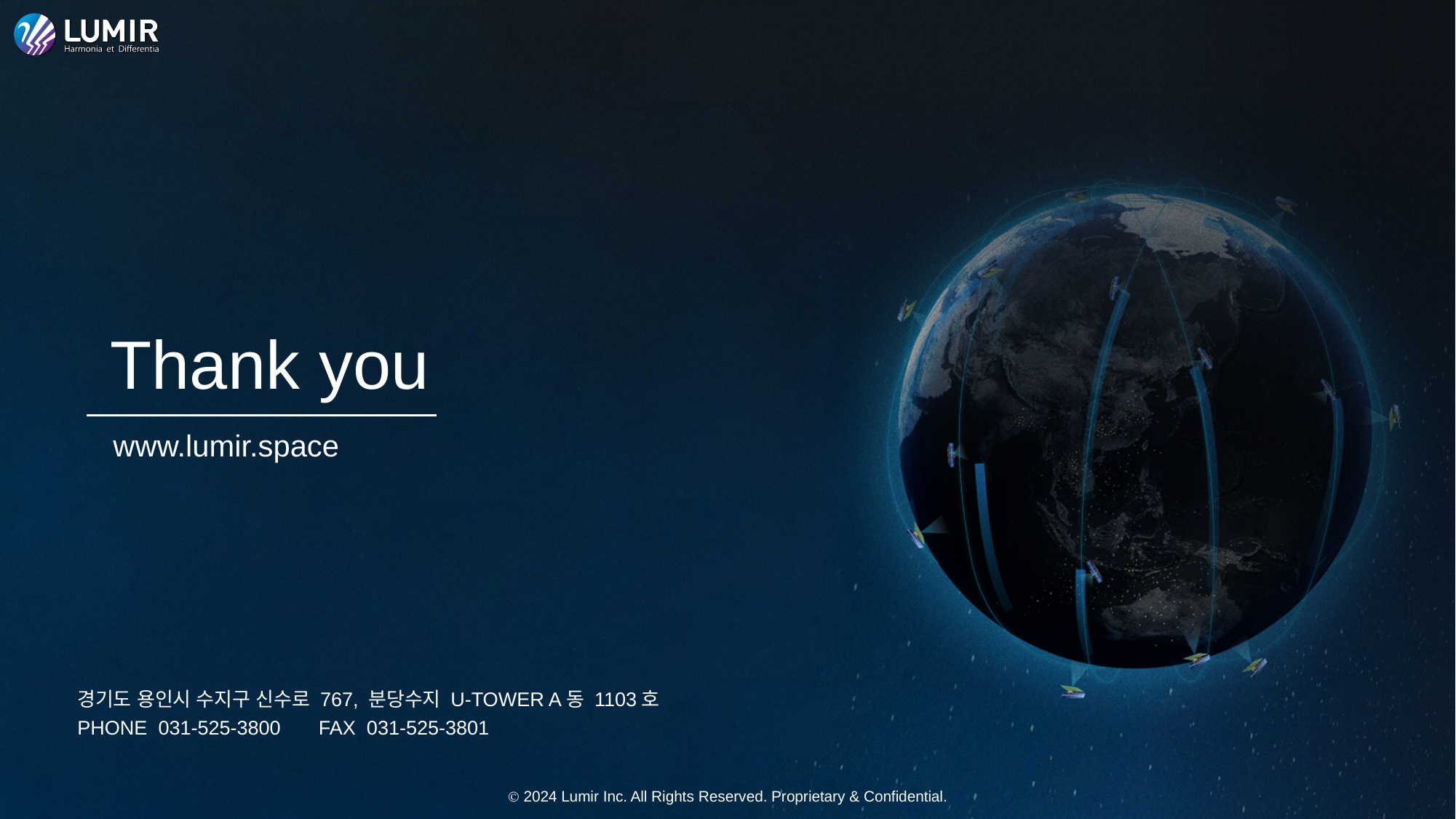

경기도 용인시 수지구 신수로 767, 분당수지 U-TOWER A동 1103호
PHONE  031-525-3800       FAX  031-525-3801